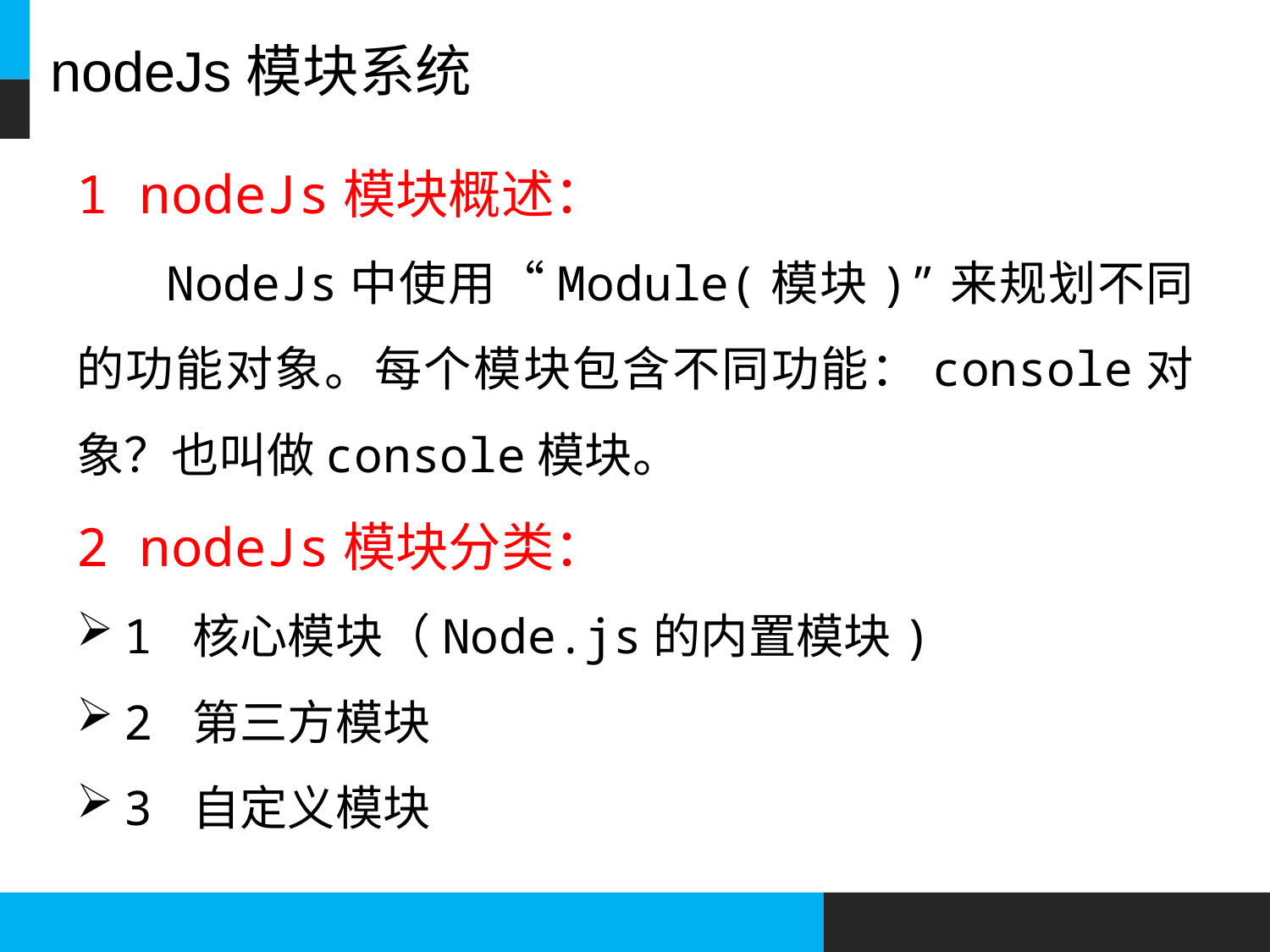

# nodeJs模块系统
1 nodeJs模块概述：
   NodeJs中使用“Module(模块)”来规划不同的功能对象。每个模块包含不同功能：console对象？也叫做console模块。
2 nodeJs模块分类：
1 核心模块（Node.js的内置模块)
2 第三方模块
3 自定义模块